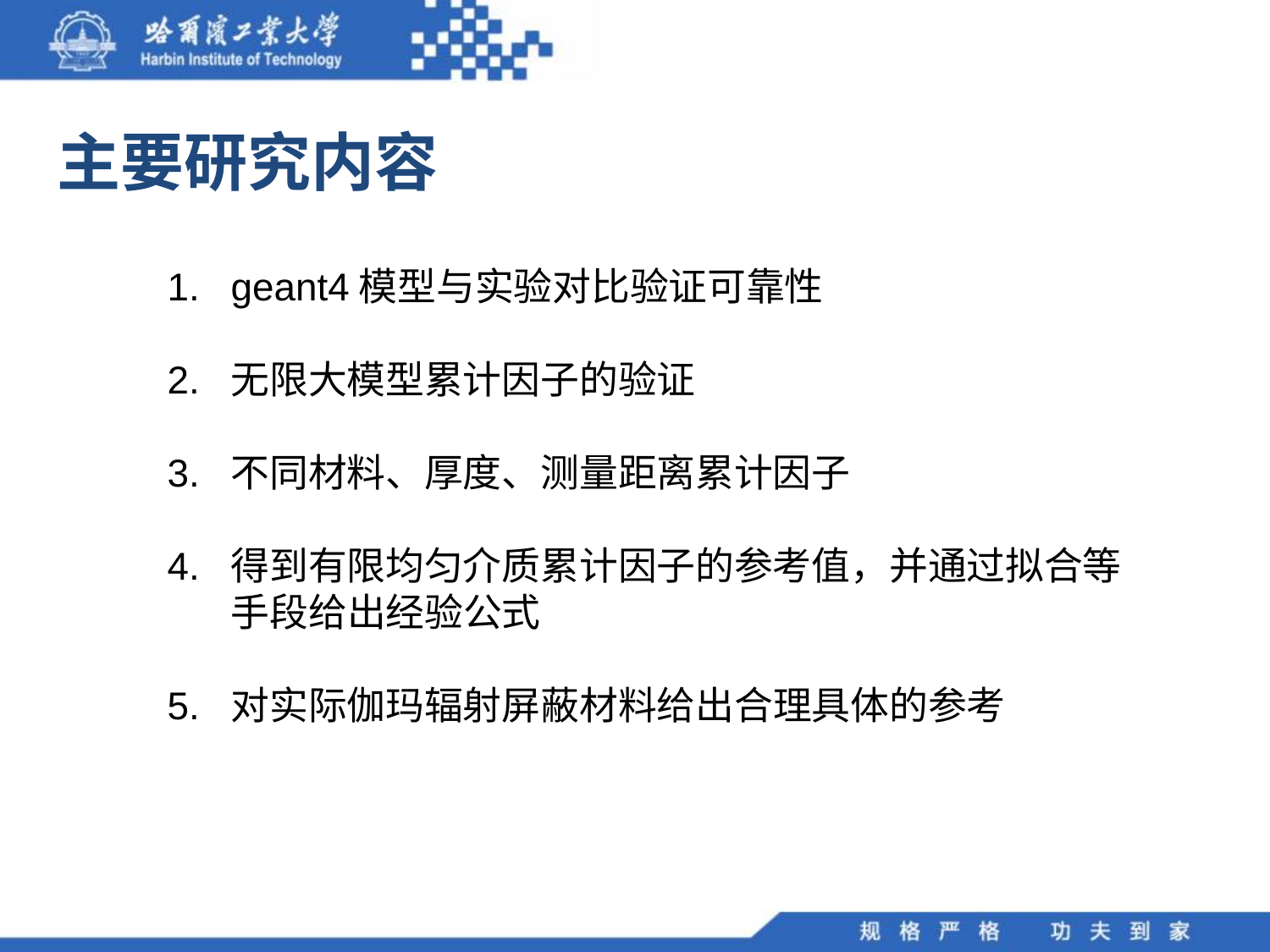

主要研究内容
geant4模型与实验对比验证可靠性

无限大模型累计因子的验证

不同材料、厚度、测量距离累计因子

得到有限均匀介质累计因子的参考值，并通过拟合等手段给出经验公式

对实际伽玛辐射屏蔽材料给出合理具体的参考

12